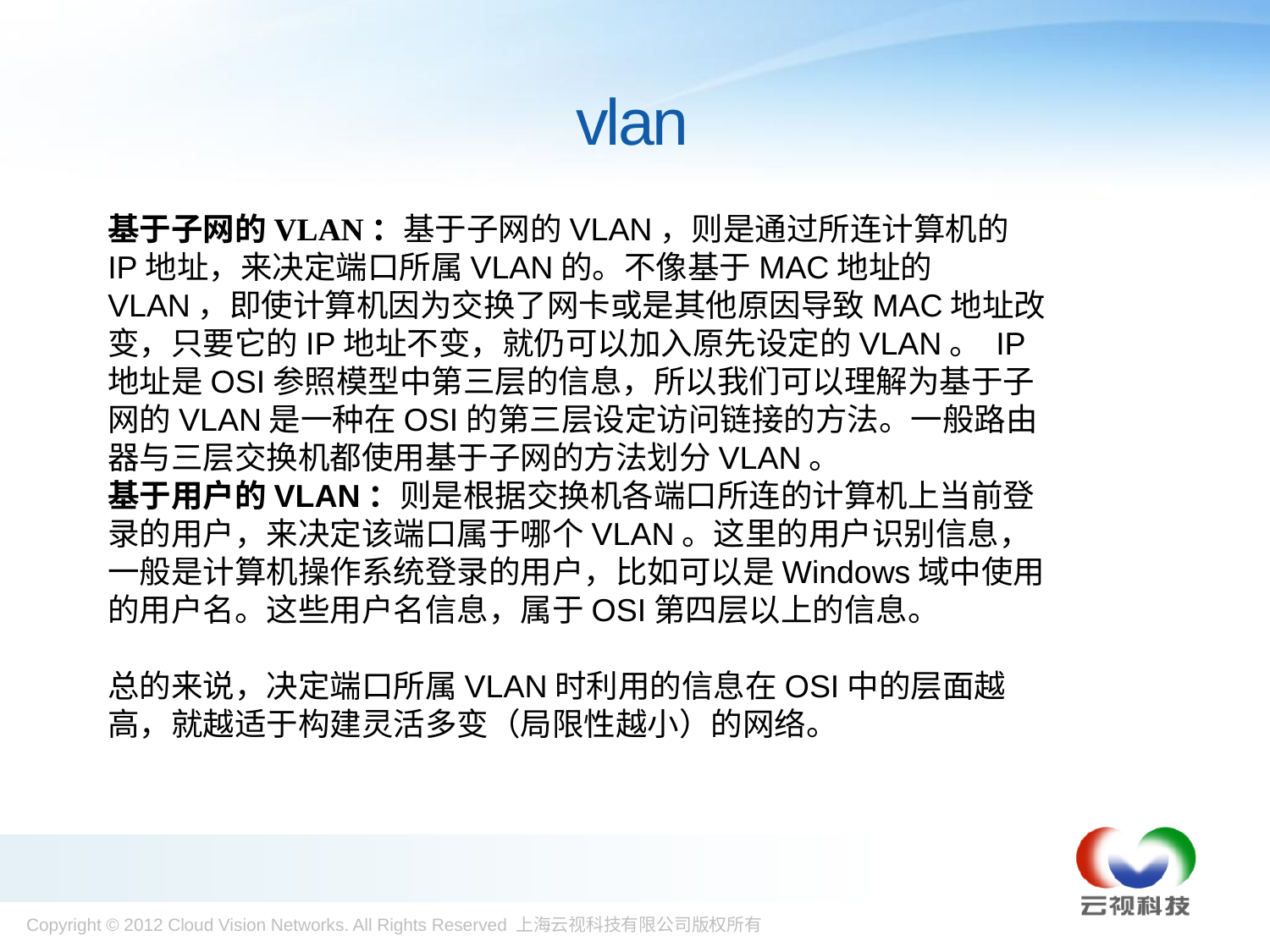

# vlan
基于子网的VLAN：基于子网的VLAN，则是通过所连计算机的IP地址，来决定端口所属VLAN的。不像基于MAC地址的VLAN，即使计算机因为交换了网卡或是其他原因导致MAC地址改变，只要它的IP地址不变，就仍可以加入原先设定的VLAN。 IP地址是OSI参照模型中第三层的信息，所以我们可以理解为基于子网的VLAN是一种在OSI的第三层设定访问链接的方法。一般路由器与三层交换机都使用基于子网的方法划分VLAN。
基于用户的VLAN：则是根据交换机各端口所连的计算机上当前登录的用户，来决定该端口属于哪个VLAN。这里的用户识别信息，一般是计算机操作系统登录的用户，比如可以是Windows域中使用的用户名。这些用户名信息，属于OSI第四层以上的信息。

总的来说，决定端口所属VLAN时利用的信息在OSI中的层面越高，就越适于构建灵活多变（局限性越小）的网络。